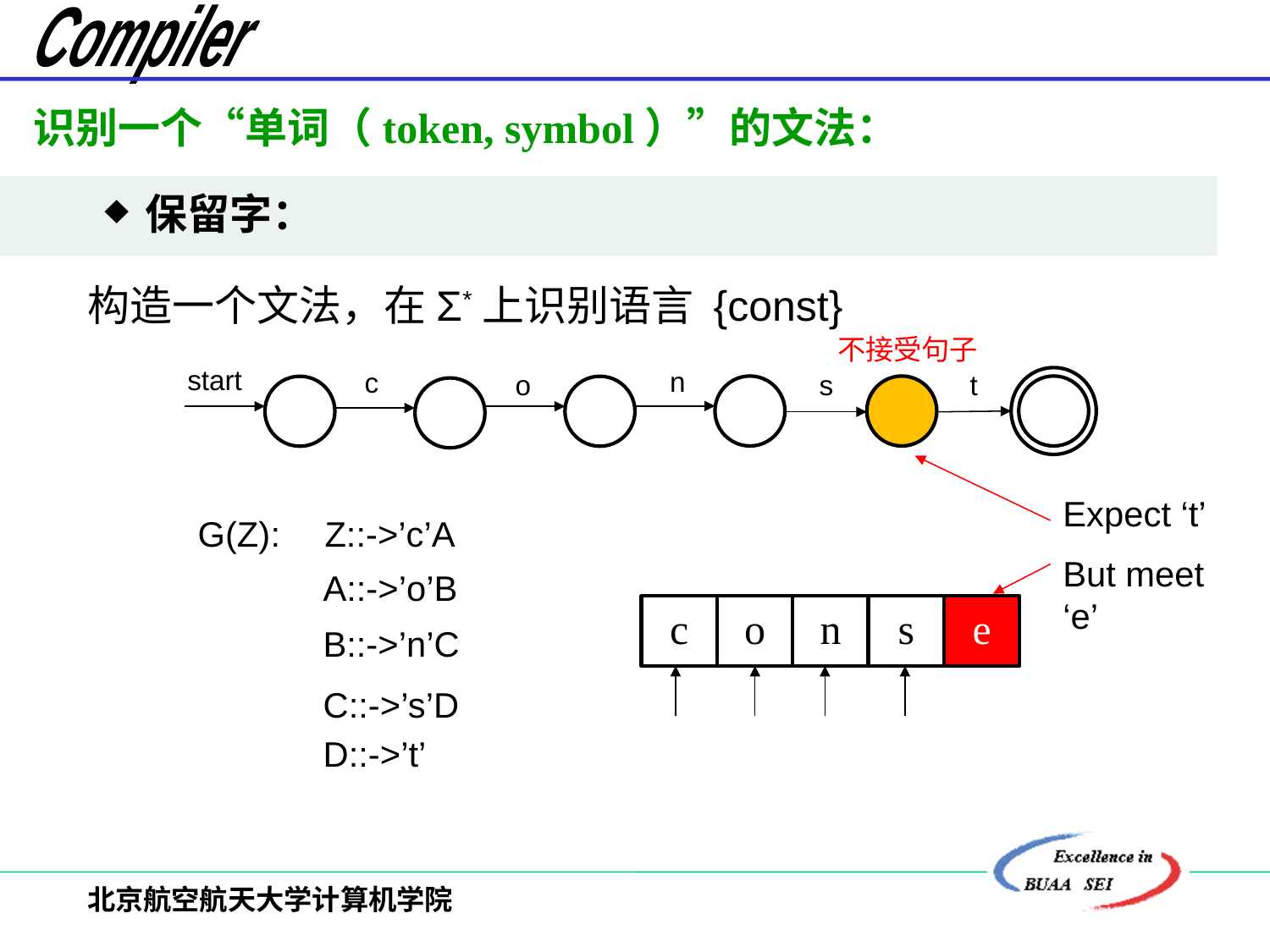

识别一个“单词（token, symbol）”的文法：
保留字：
构造一个文法，在Σ*上识别语言 {const}
不接受句子
start
n
c

G(Z):   	Z::->’c’A
o
t
s

Expect ‘t’
But meet ‘e’
	A::->’o’B
c
o
n
s
e
	B::->’n’C
	C::->’s’D
	D::->’t’